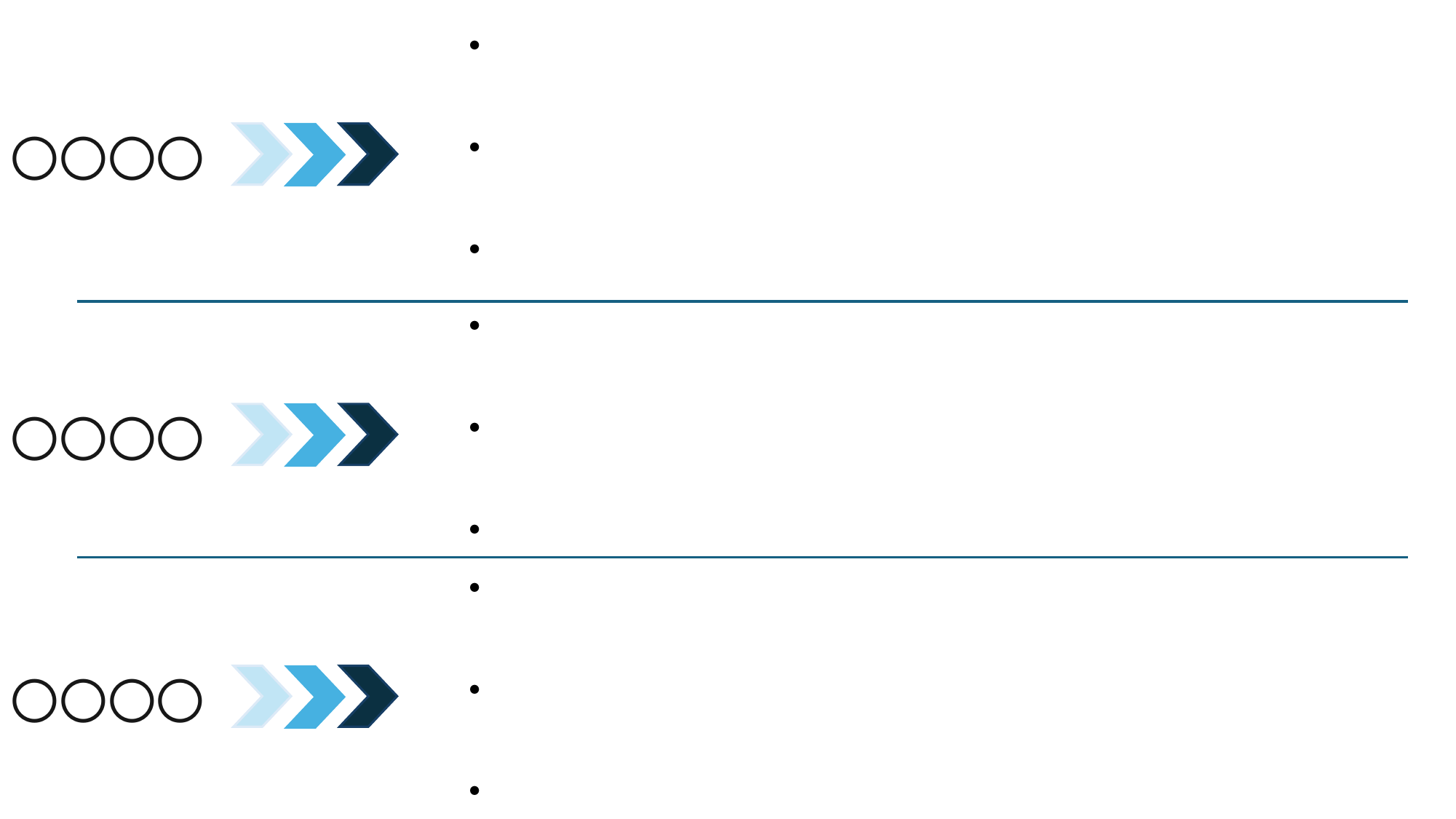

・

・

・

〇〇〇〇

・

・

・

〇〇〇〇

・

・

・

〇〇〇〇